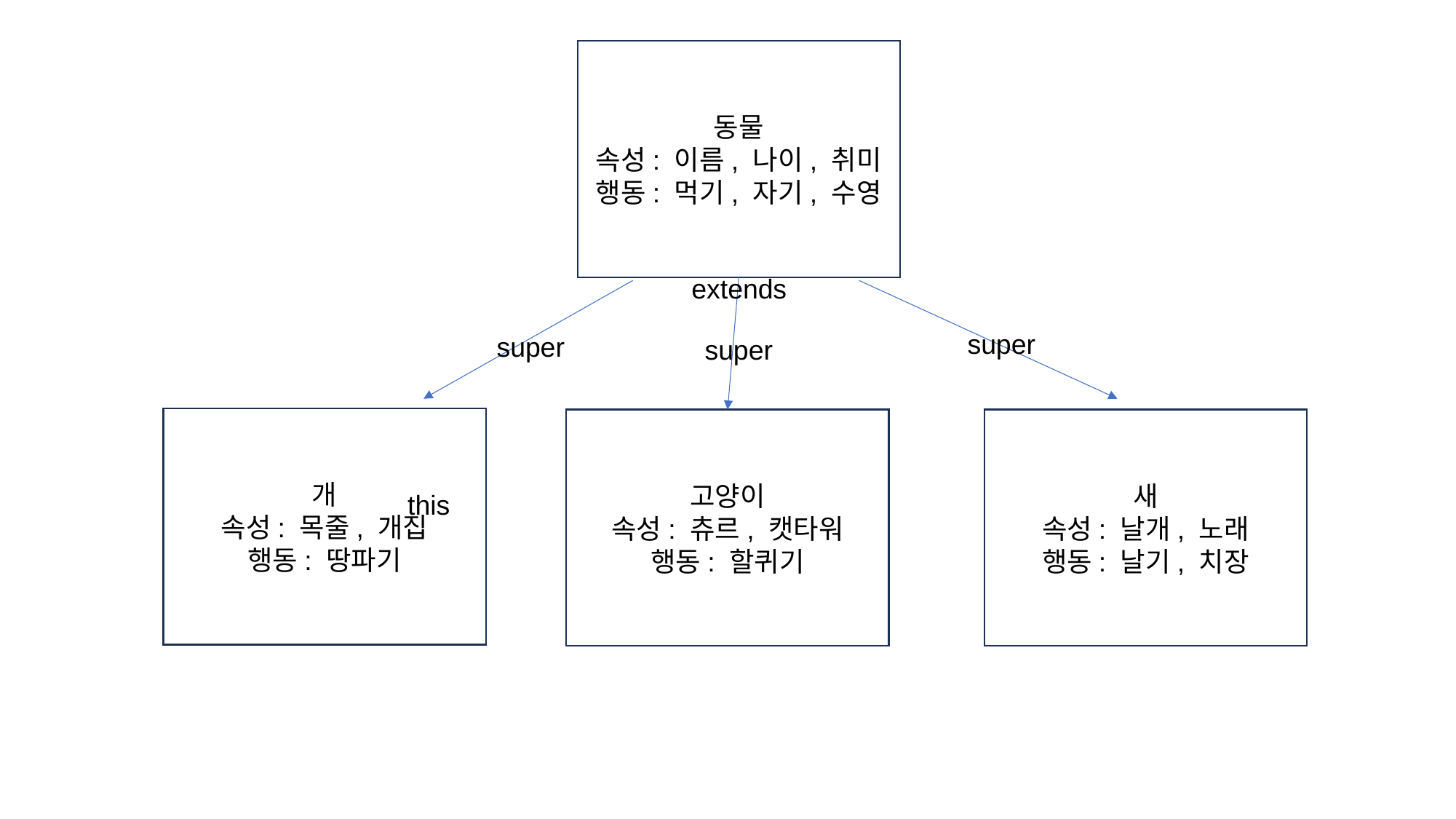

동물
속성: 이름, 나이, 취미
행동: 먹기, 자기, 수영
extends
super
super
super
개
속성: 목줄, 개집
행동: 땅파기
고양이
속성: 츄르, 캣타워
행동: 할퀴기
새
속성: 날개, 노래
행동: 날기, 치장
this